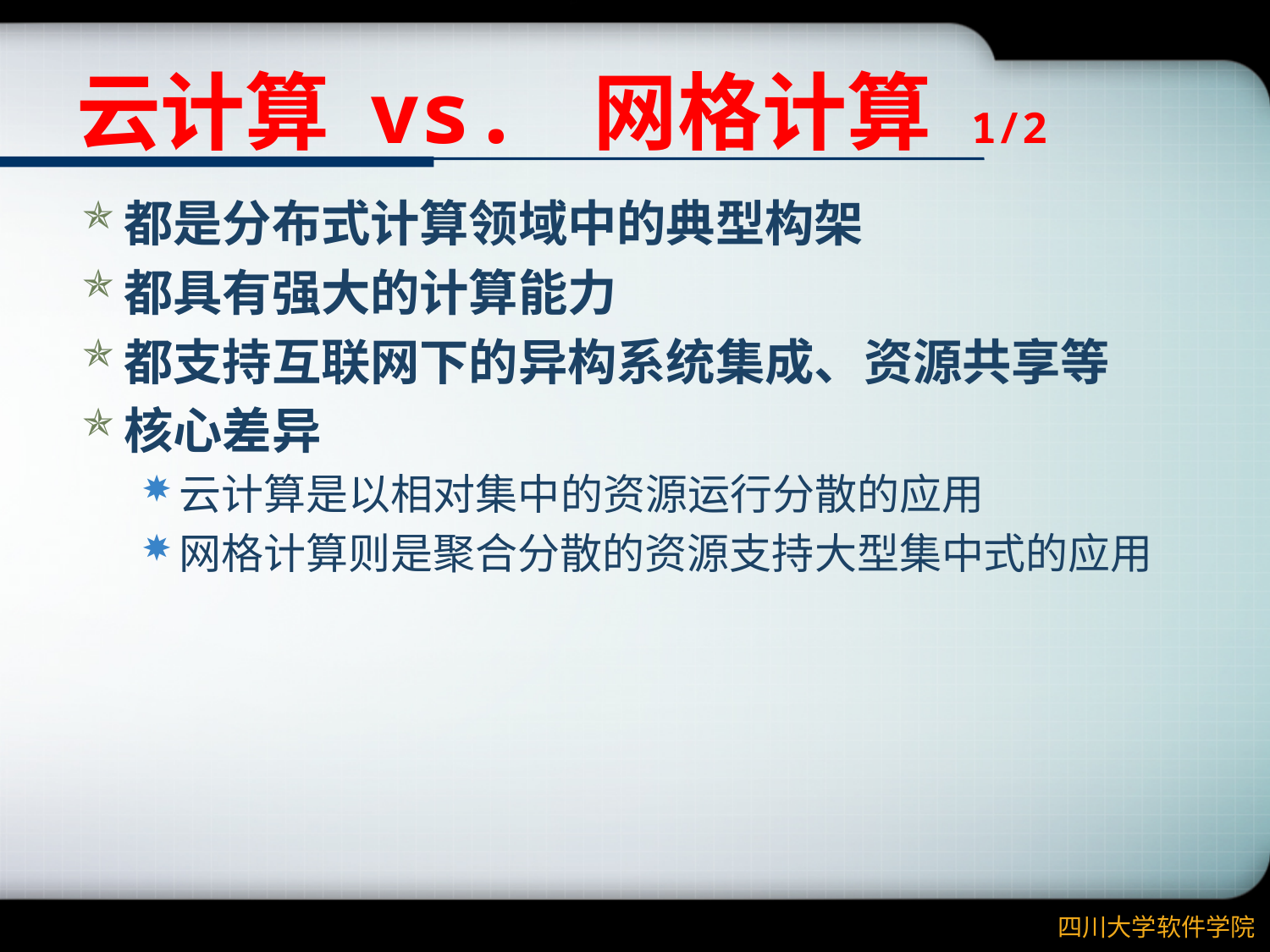

# 云计算 vs. 网格计算 1/2
都是分布式计算领域中的典型构架
都具有强大的计算能力
都支持互联网下的异构系统集成、资源共享等
核心差异
云计算是以相对集中的资源运行分散的应用
网格计算则是聚合分散的资源支持大型集中式的应用